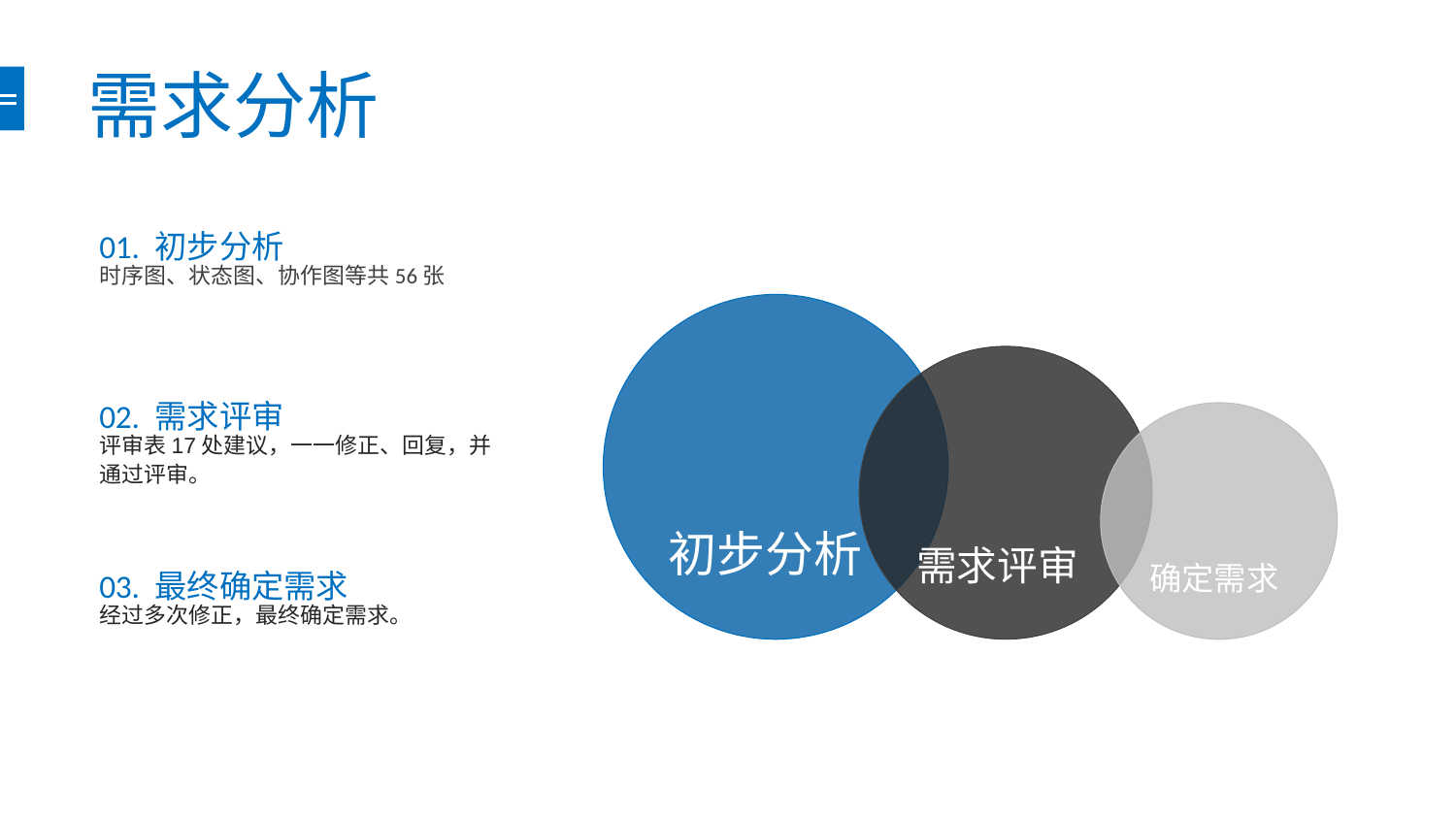

# 需求分析
01. 初步分析
时序图、状态图、协作图等共56张

初步分析
需求评审
02. 需求评审

确定需求
评审表17处建议，一一修正、回复，并通过评审。
03. 最终确定需求
经过多次修正，最终确定需求。